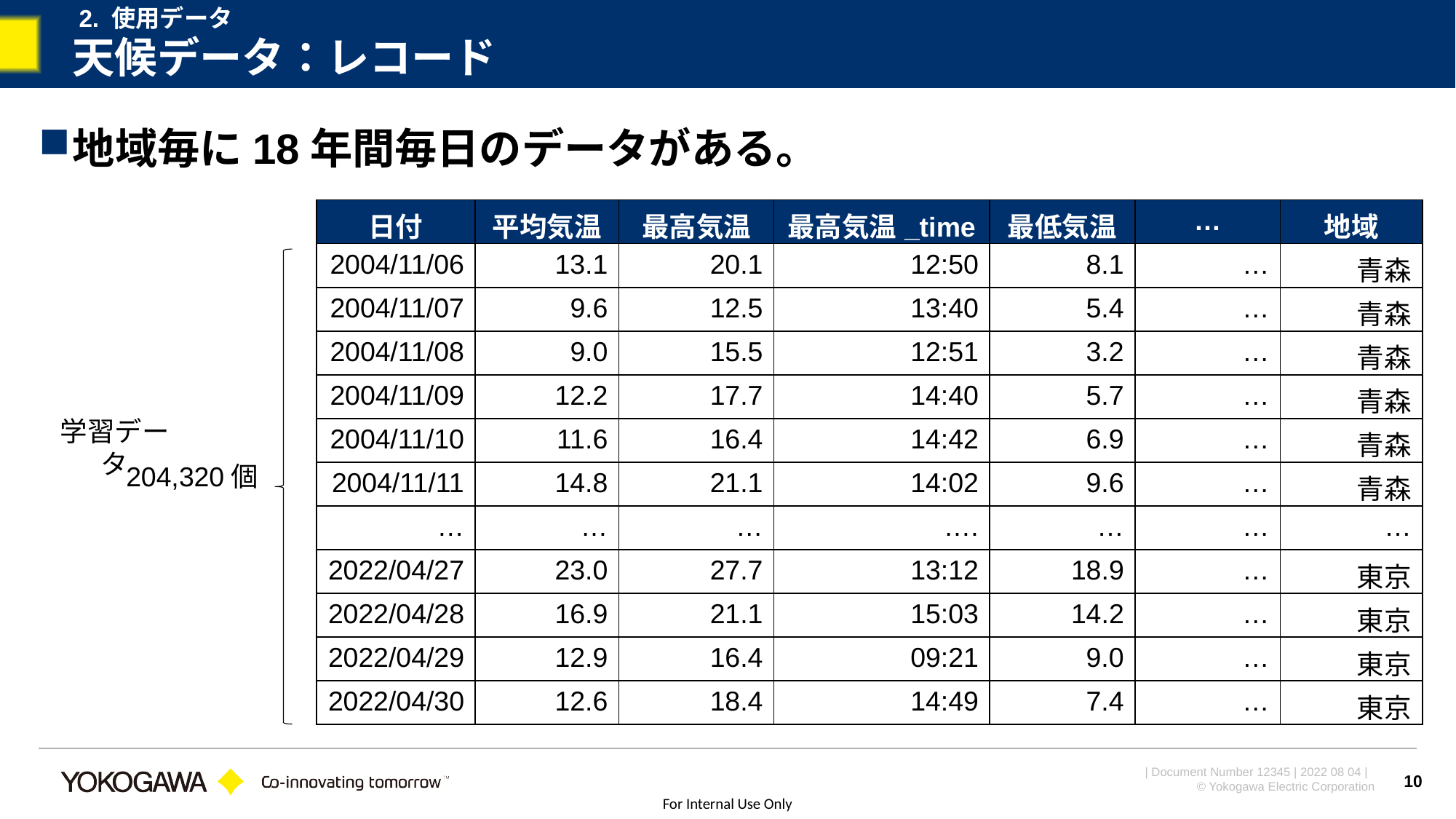

2. 使用データ
# 天候データ：レコード
地域毎に18年間毎日のデータがある。

| 日付 | 平均気温 | 最高気温 | 最高気温\_time | 最低気温 | … | 地域 |
| --- | --- | --- | --- | --- | --- | --- |
| 2004/11/06 | 13.1 | 20.1 | 12:50 | 8.1 | … | 青森 |
| 2004/11/07 | 9.6 | 12.5 | 13:40 | 5.4 | … | 青森 |
| 2004/11/08 | 9.0 | 15.5 | 12:51 | 3.2 | … | 青森 |
| 2004/11/09 | 12.2 | 17.7 | 14:40 | 5.7 | … | 青森 |
| 2004/11/10 | 11.6 | 16.4 | 14:42 | 6.9 | … | 青森 |
| 2004/11/11 | 14.8 | 21.1 | 14:02 | 9.6 | … | 青森 |
| … | … | … | …. | … | … | … |
| 2022/04/27 | 23.0 | 27.7 | 13:12 | 18.9 | … | 東京 |
| 2022/04/28 | 16.9 | 21.1 | 15:03 | 14.2 | … | 東京 |
| 2022/04/29 | 12.9 | 16.4 | 09:21 | 9.0 | … | 東京 |
| 2022/04/30 | 12.6 | 18.4 | 14:49 | 7.4 | … | 東京 |

学習データ
204,320個
10